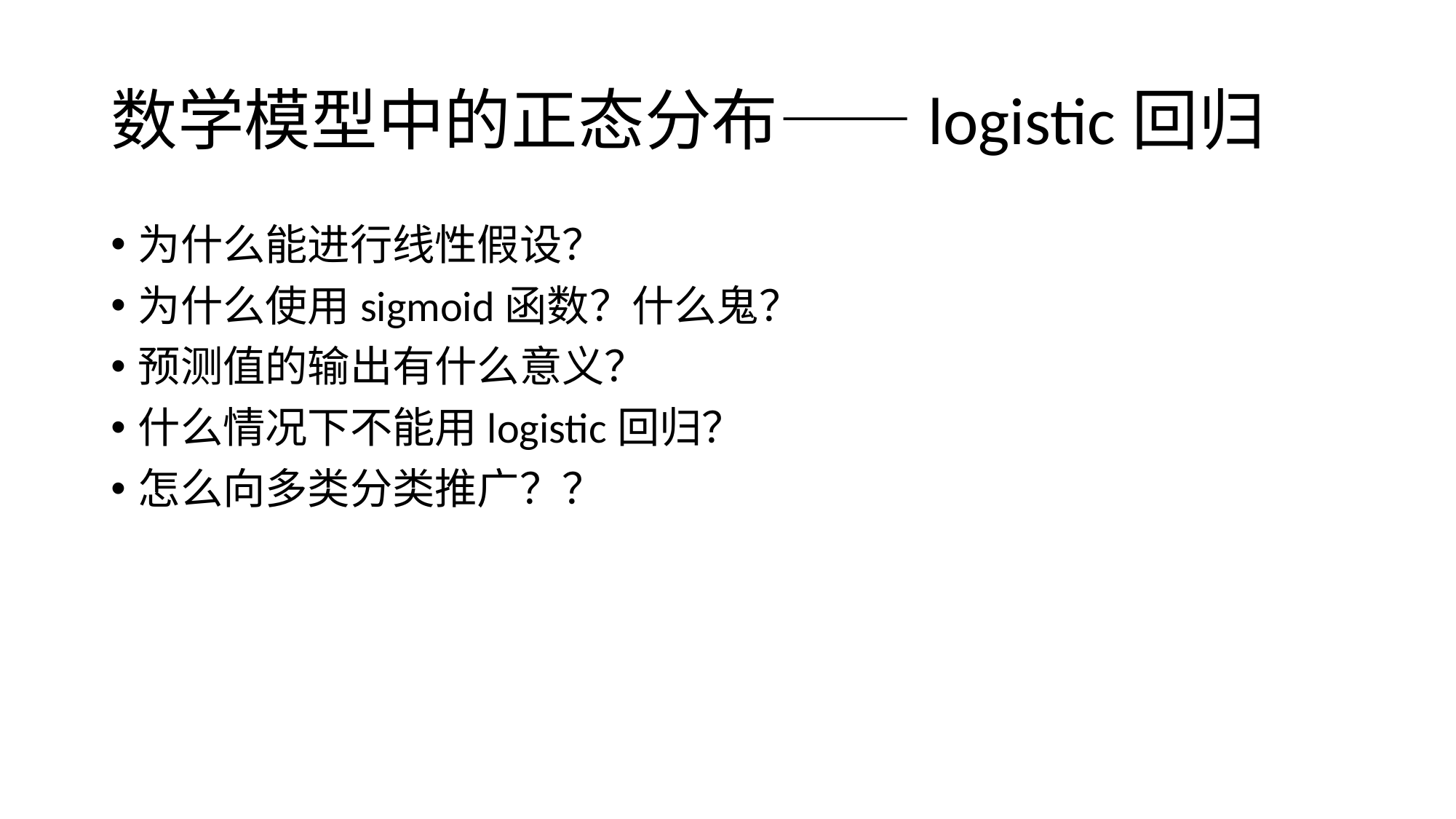

# 数学模型中的正态分布——logistic回归
为什么能进行线性假设？
为什么使用sigmoid函数？什么鬼？
预测值的输出有什么意义？
什么情况下不能用logistic回归？
怎么向多类分类推广？？